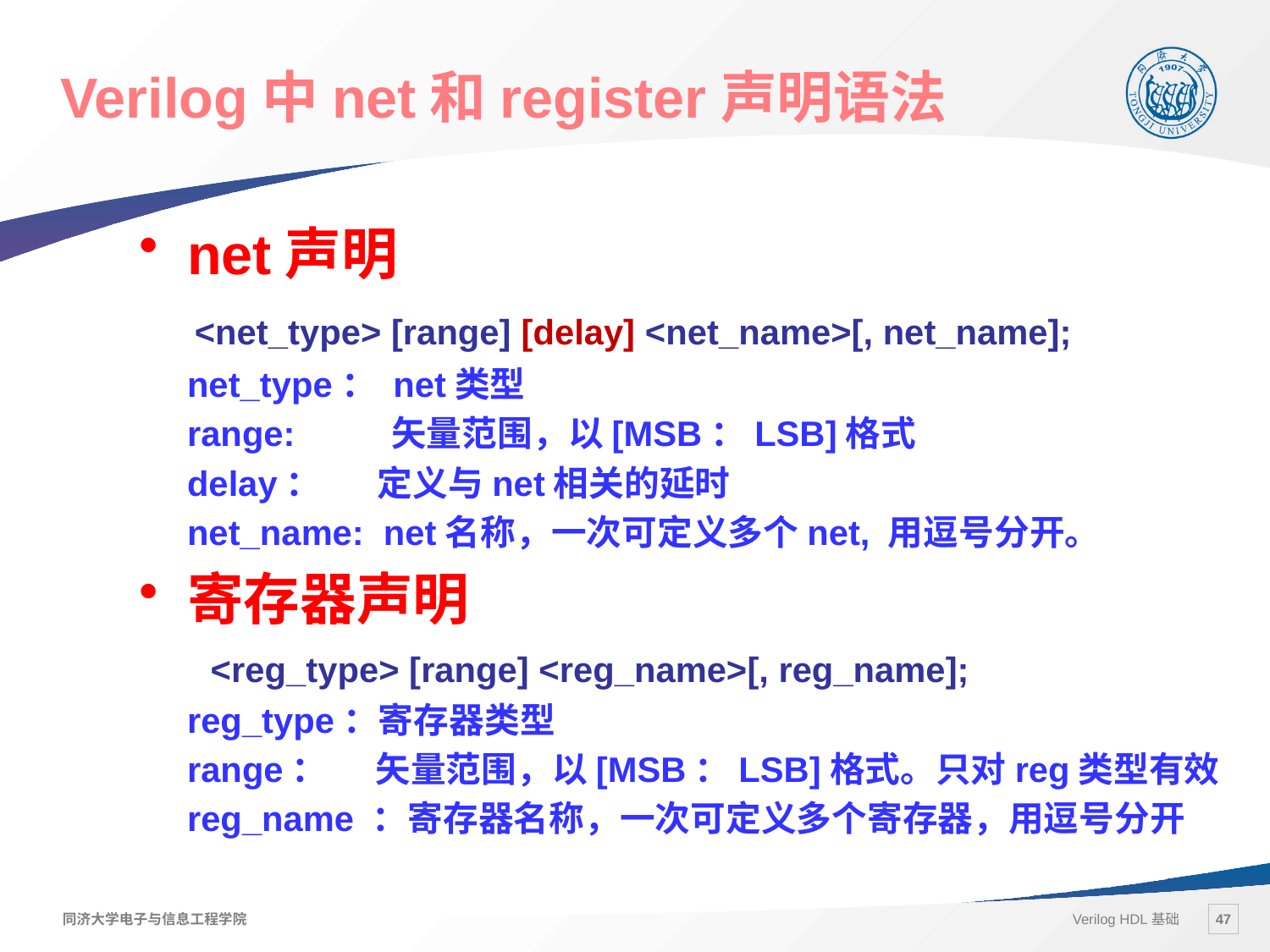

# Verilog中net和register声明语法
net声明
    <net_type> [range] [delay] <net_name>[, net_name];
	net_type： net类型
	range:         矢量范围，以[MSB：LSB]格式
	delay：       定义与net相关的延时
	net_name:  net名称，一次可定义多个net, 用逗号分开。
寄存器声明
      <reg_type> [range] <reg_name>[, reg_name];
	reg_type：寄存器类型
	range：      矢量范围，以[MSB：LSB]格式。只对reg类型有效
	reg_name ：寄存器名称，一次可定义多个寄存器，用逗号分开